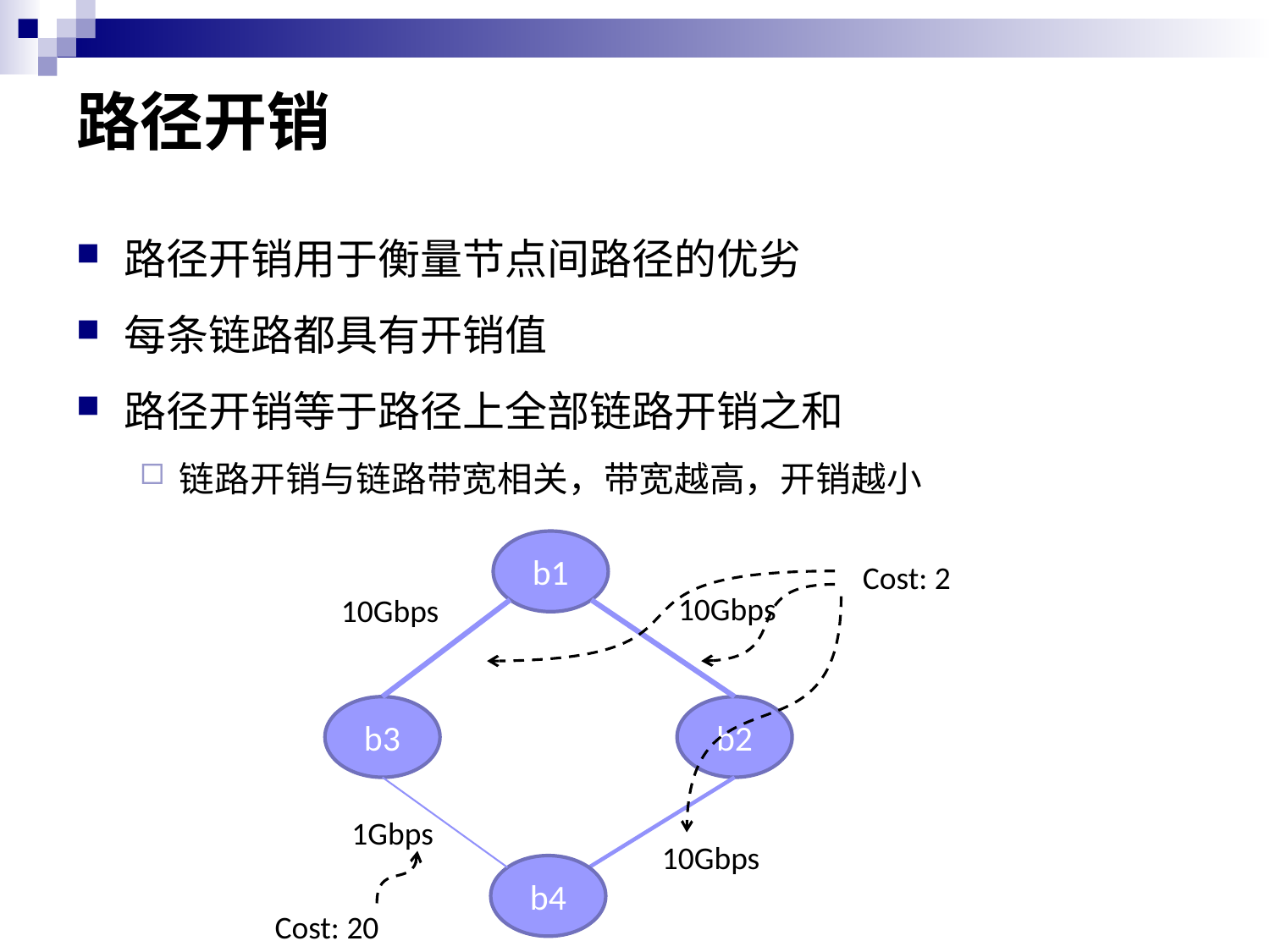

# 路径开销
路径开销用于衡量节点间路径的优劣
每条链路都具有开销值
路径开销等于路径上全部链路开销之和
链路开销与链路带宽相关，带宽越高，开销越小

b1
b3
b2
Cost: 2
10Gbps
10Gbps
1Gbps
10Gbps
b4
Cost: 20
8